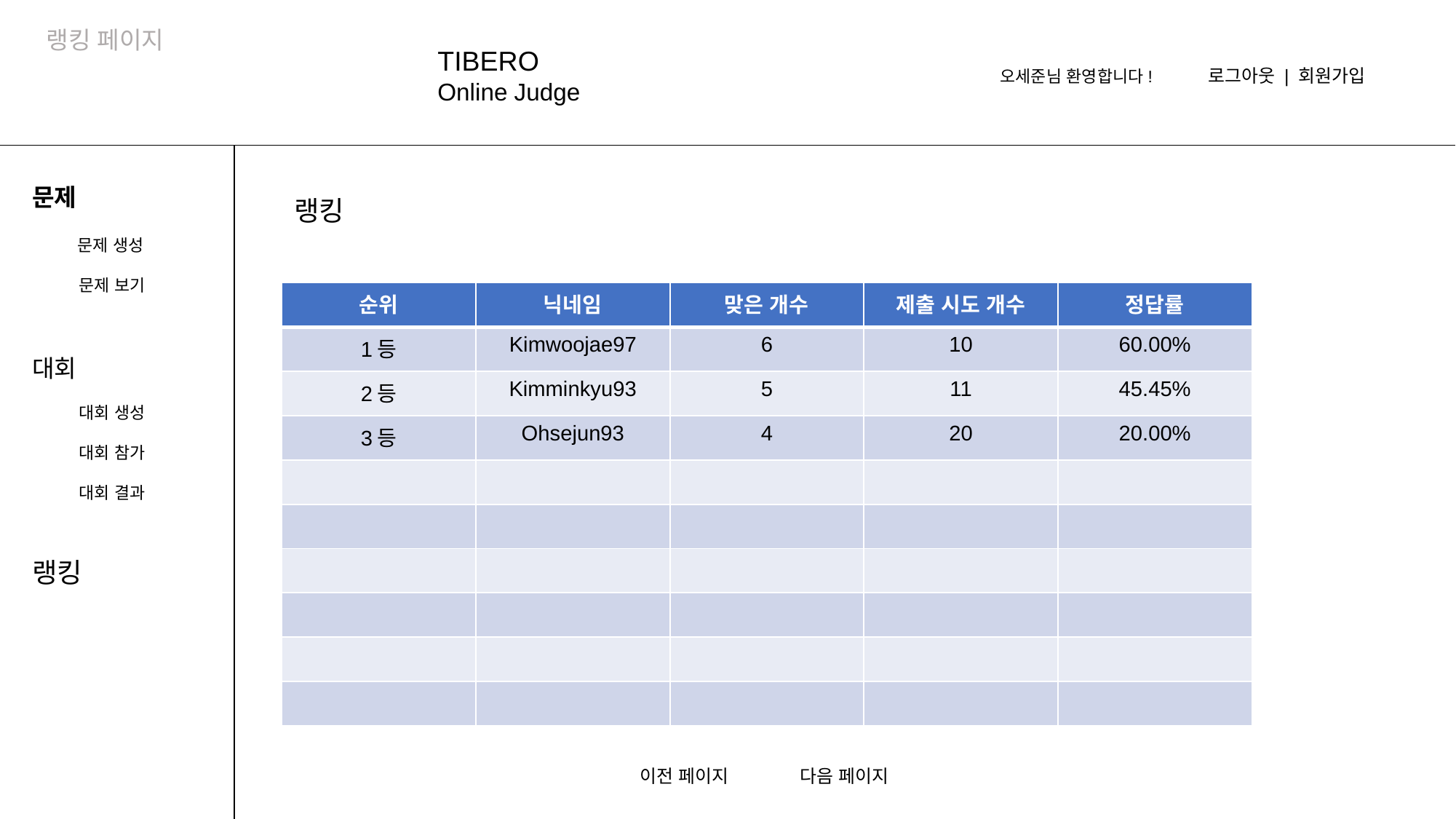

랭킹 페이지
TIBERO
Online Judge
로그아웃 | 회원가입
오세준님 환영합니다!
문제

        문제 생성

         문제 보기

대회

         대회 생성

         대회 참가

         대회 결과

랭킹
랭킹
| 순위 | 닉네임 | 맞은 개수 | 제출 시도 개수 | 정답률 |
| --- | --- | --- | --- | --- |
| 1등 | Kimwoojae97 | 6 | 10 | 60.00% |
| 2등 | Kimminkyu93 | 5 | 11 | 45.45% |
| 3등 | Ohsejun93 | 4 | 20 | 20.00% |
|  |  |  |  |  |
|  |  |  |  |  |
|  |  |  |  |  |
|  |  |  |  |  |
|  |  |  |  |  |
|  |  |  |  |  |
이전 페이지
다음 페이지